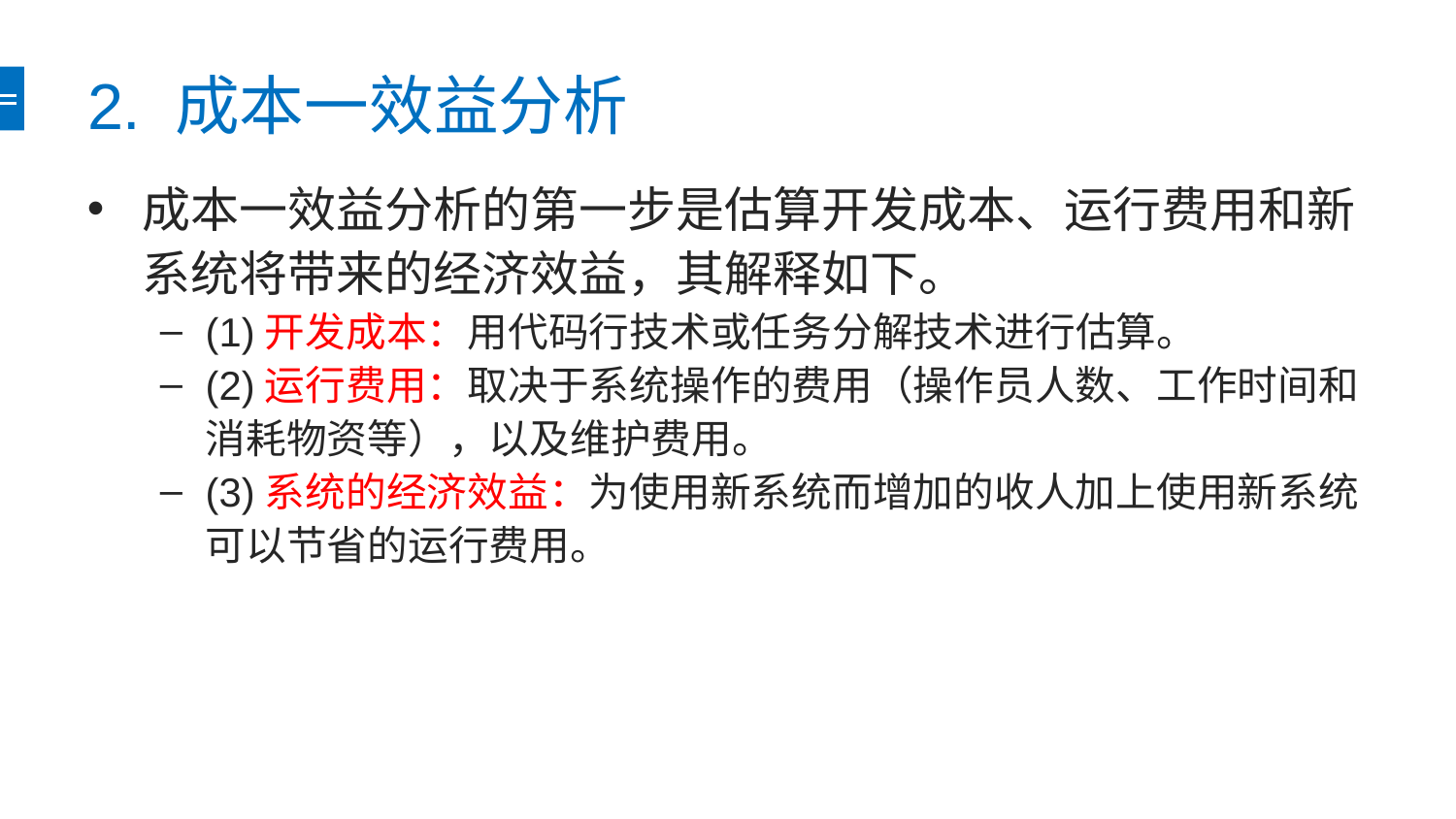

# 2. 成本一效益分析
成本一效益分析的第一步是估算开发成本、运行费用和新系统将带来的经济效益，其解释如下。
(1)开发成本：用代码行技术或任务分解技术进行估算。
(2)运行费用：取决于系统操作的费用（操作员人数、工作时间和消耗物资等），以及维护费用。
(3)系统的经济效益：为使用新系统而增加的收人加上使用新系统可以节省的运行费用。